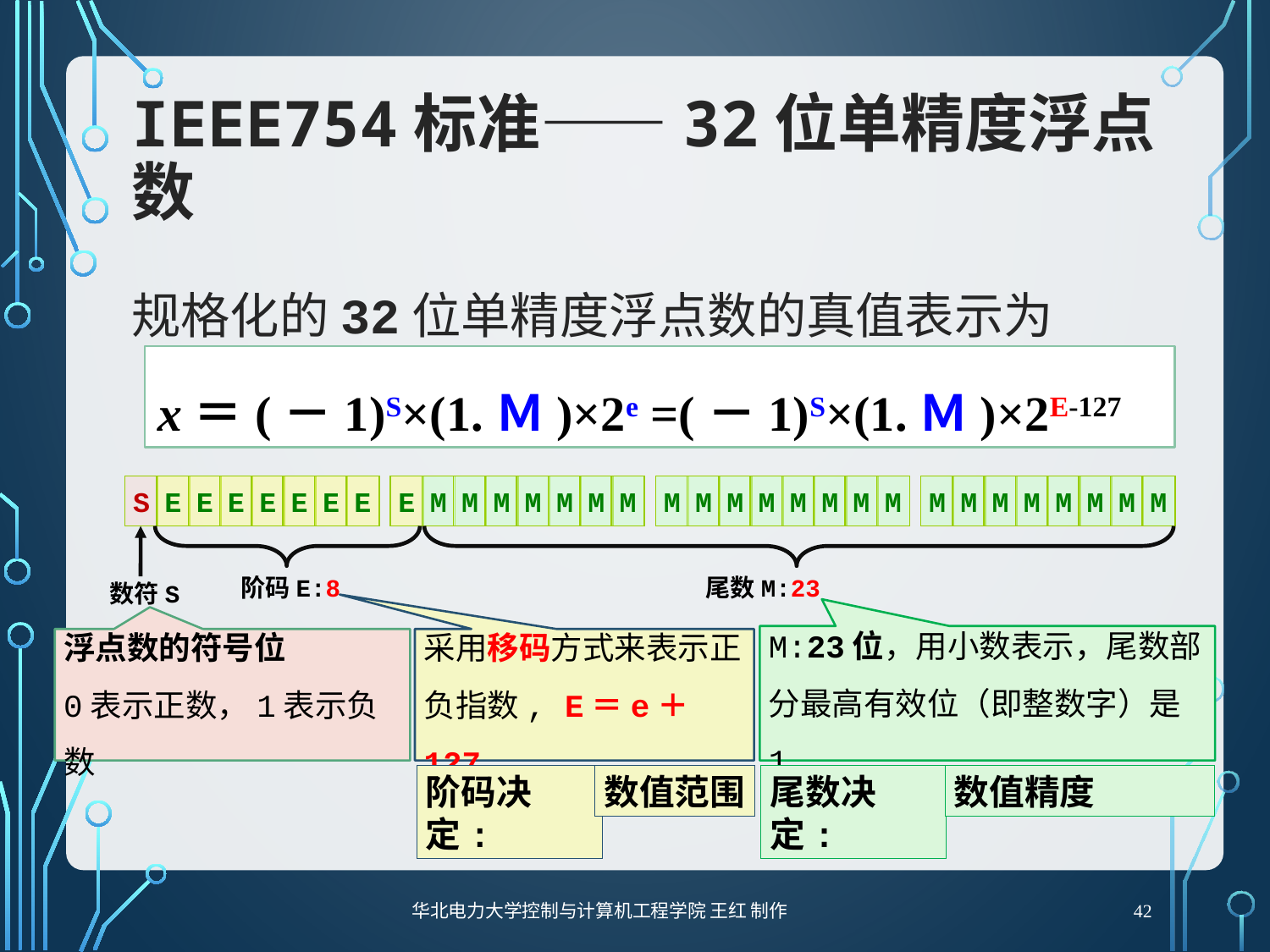

# IEEE754标准——32位单精度浮点数
规格化的32位单精度浮点数的真值表示为

x＝(－1)S×(1.Ｍ)×2e =(－1)S×(1.Ｍ)×2E-127
S
E
E
E
E
E
E
E
E
M
M
M
M
M
M
M
M
M
M
M
M
M
M
M
M
M
M
M
M
M
M
M

数符S

阶码E:8

尾数M:23
M:23位，用小数表示，尾数部分最高有效位（即整数字）是1
浮点数的符号位
0表示正数，1表示负数
采用移码方式来表示正负指数, E＝e＋127
阶码决定:
数值范围
尾数决定:
数值精度
42
华北电力大学控制与计算机工程学院 王红 制作